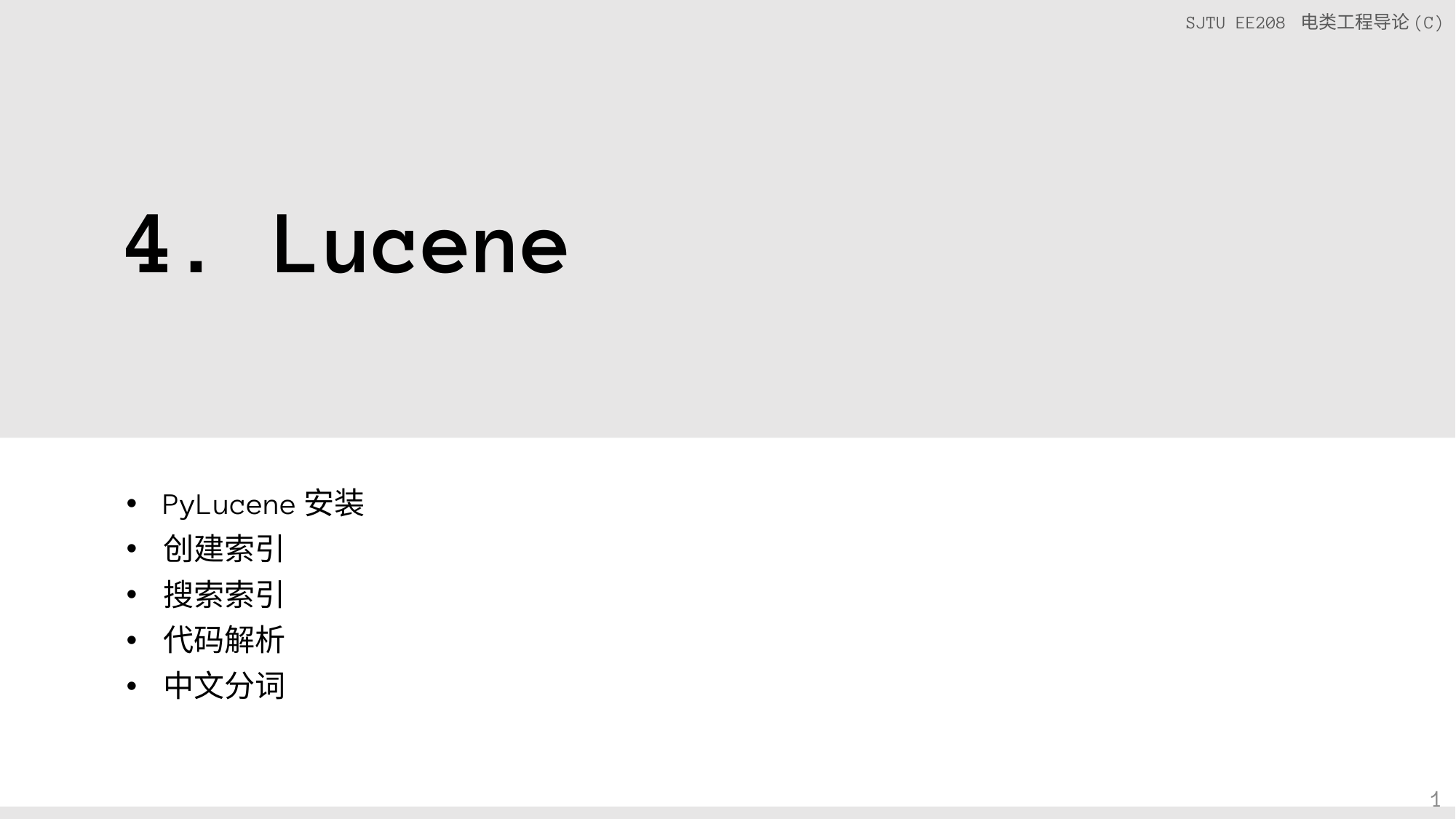

# 4. Lucene
PyLucene安装
创建索引
搜索索引
代码解析
中文分词
1